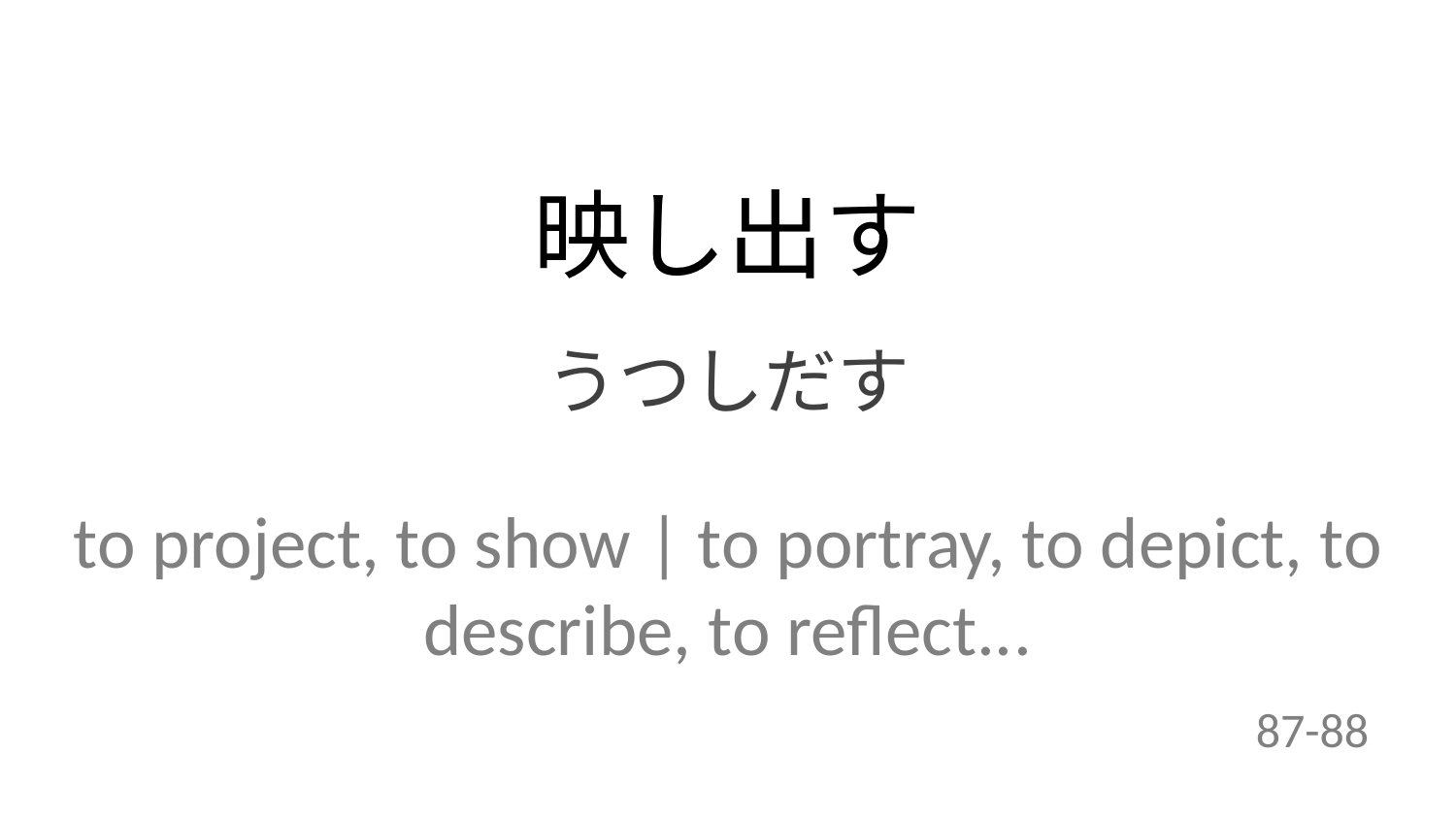

映し出す

うつしだす
to project, to show | to portray, to depict, to describe, to reflect...
87-88